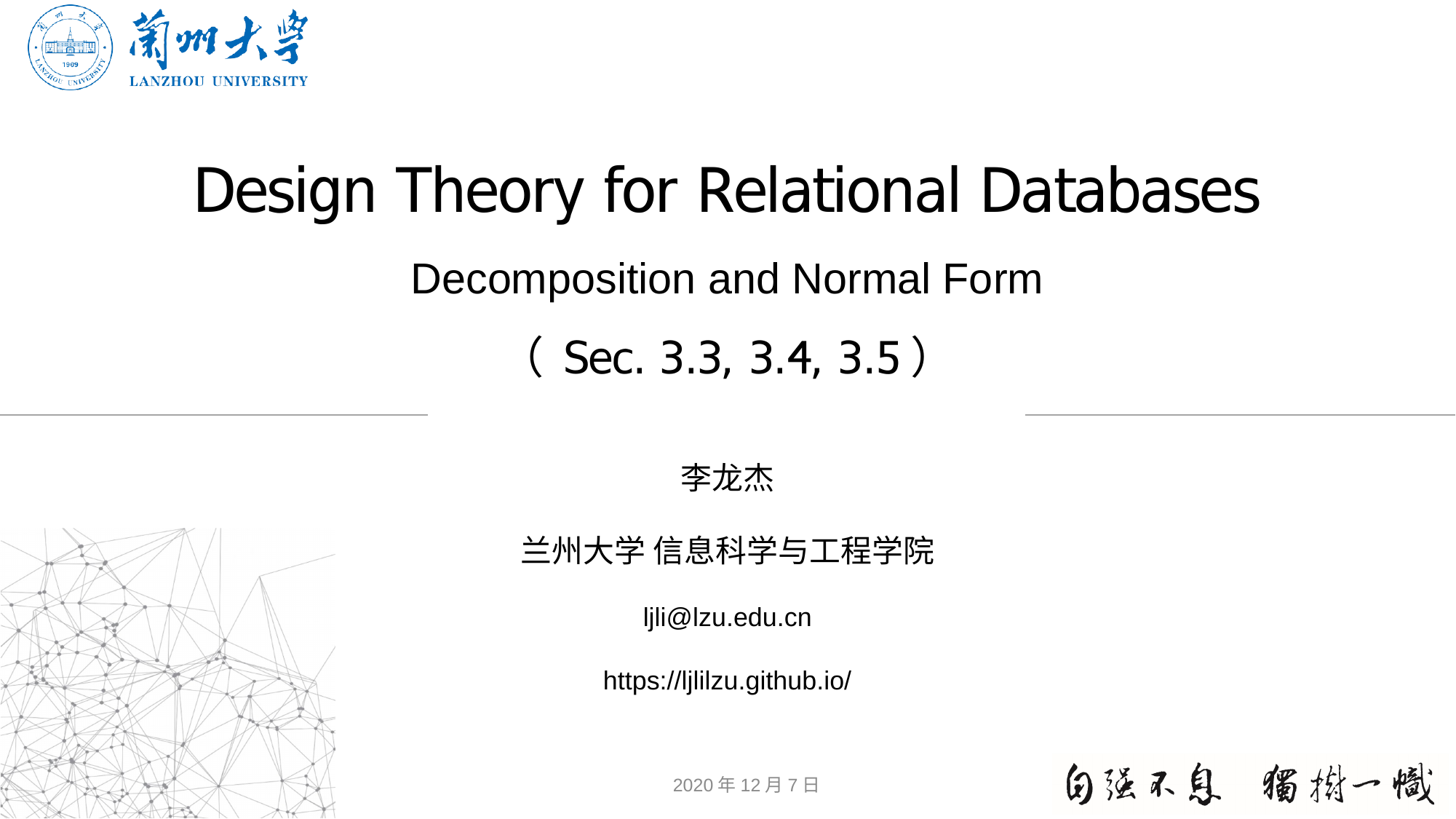

# Design Theory for Relational Databases Decomposition and Normal Form （ Sec. 3.3, 3.4, 3.5）
李龙杰
兰州大学 信息科学与工程学院
ljli@lzu.edu.cn
https://ljlilzu.github.io/

2020年12月7日